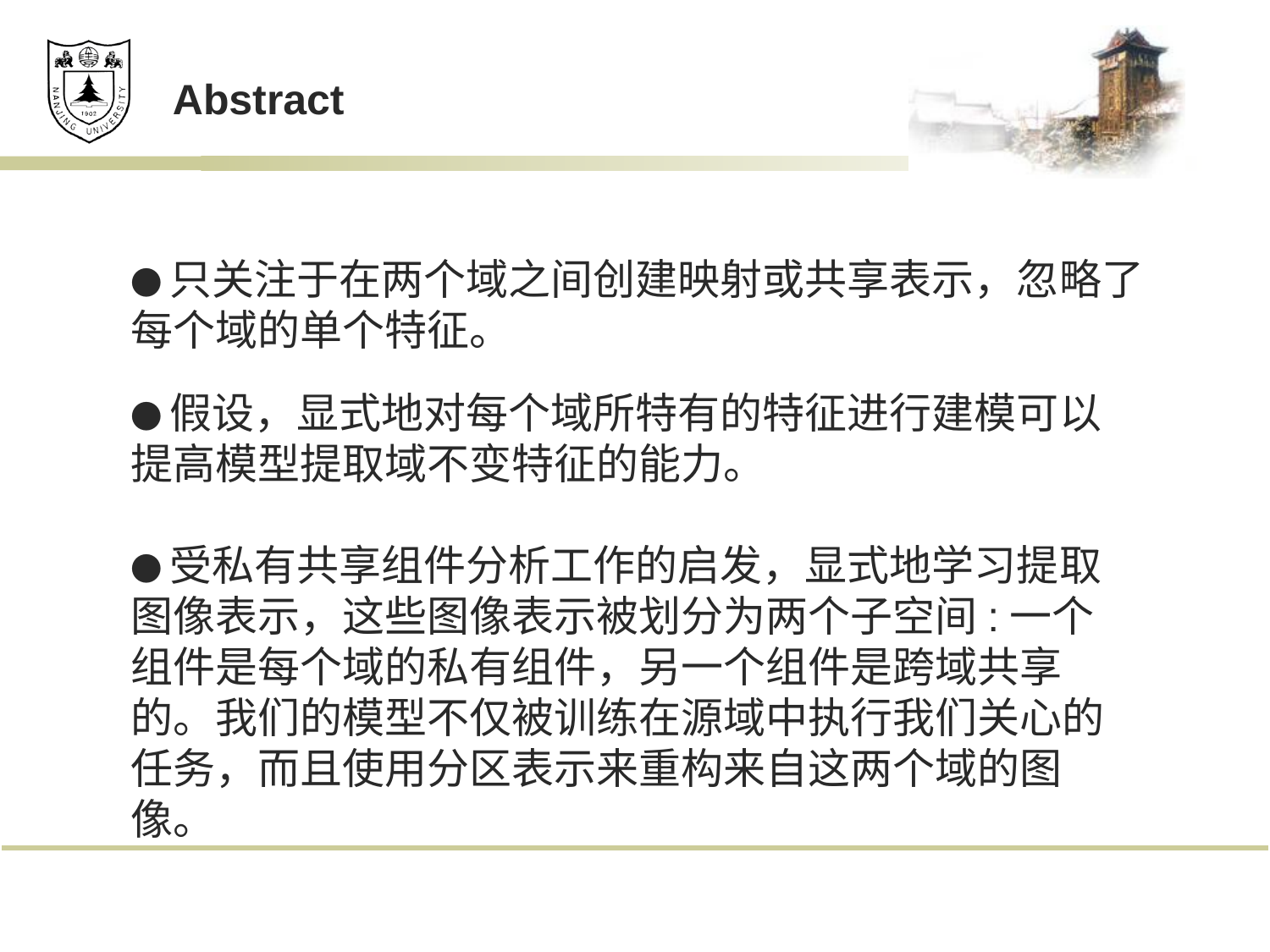

Abstract

●只关注于在两个域之间创建映射或共享表示，忽略了每个域的单个特征。
●假设，显式地对每个域所特有的特征进行建模可以提高模型提取域不变特征的能力。

●受私有共享组件分析工作的启发，显式地学习提取图像表示，这些图像表示被划分为两个子空间:一个组件是每个域的私有组件，另一个组件是跨域共享的。我们的模型不仅被训练在源域中执行我们关心的任务，而且使用分区表示来重构来自这两个域的图像。